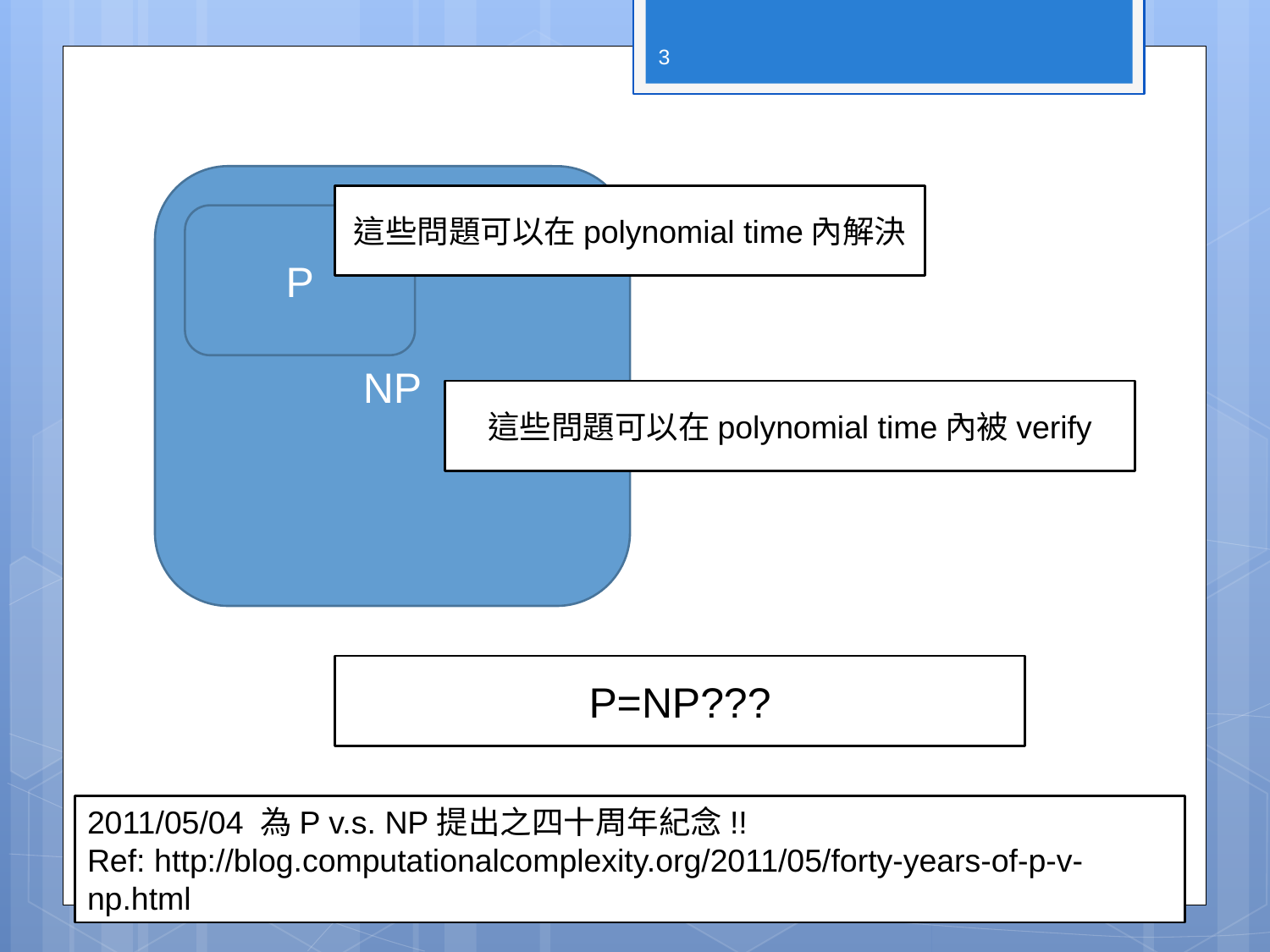

3
NP
這些問題可以在polynomial time內解決
P
這些問題可以在polynomial time內被verify
P=NP???
2011/05/04 為P v.s. NP提出之四十周年紀念!!
Ref: http://blog.computationalcomplexity.org/2011/05/forty-years-of-p-v-np.html